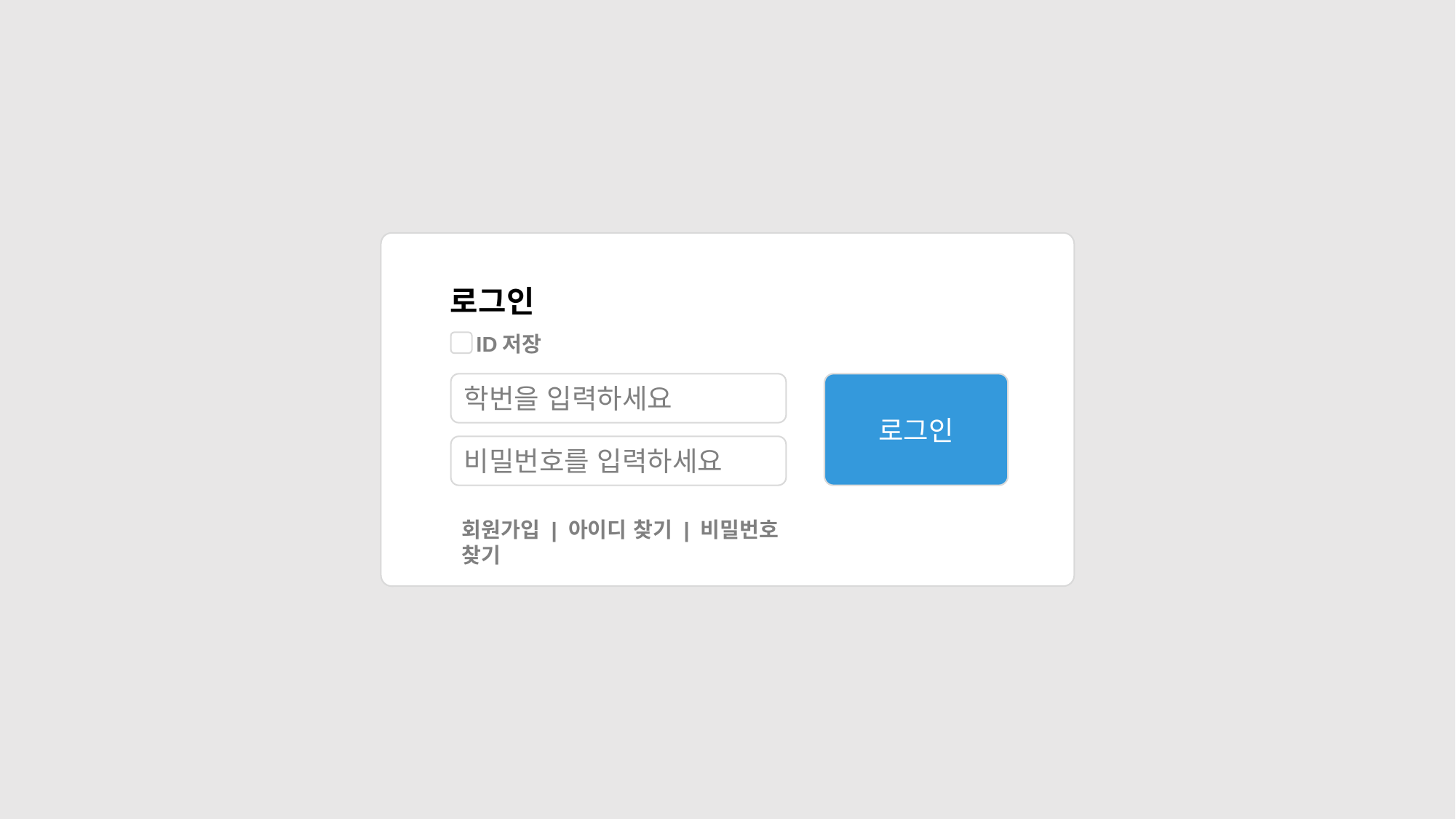

로그인
ID저장

학번을 입력하세요
로그인
비밀번호를 입력하세요
회원가입 | 아이디 찾기 | 비밀번호 찾기